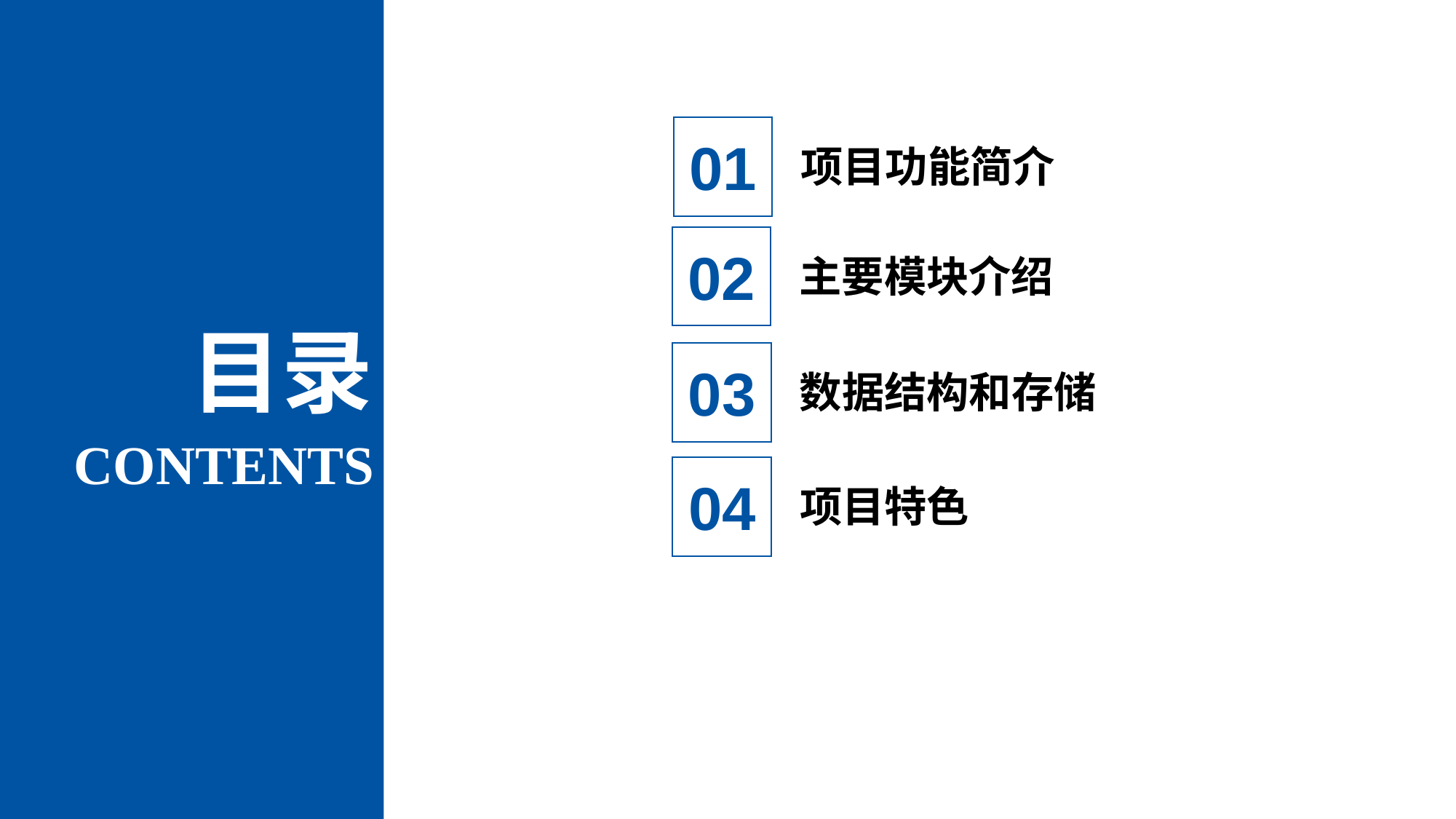

01
项目功能简介

02
主要模块介绍
目录

03
数据结构和存储
CONTENTS

04
项目特色